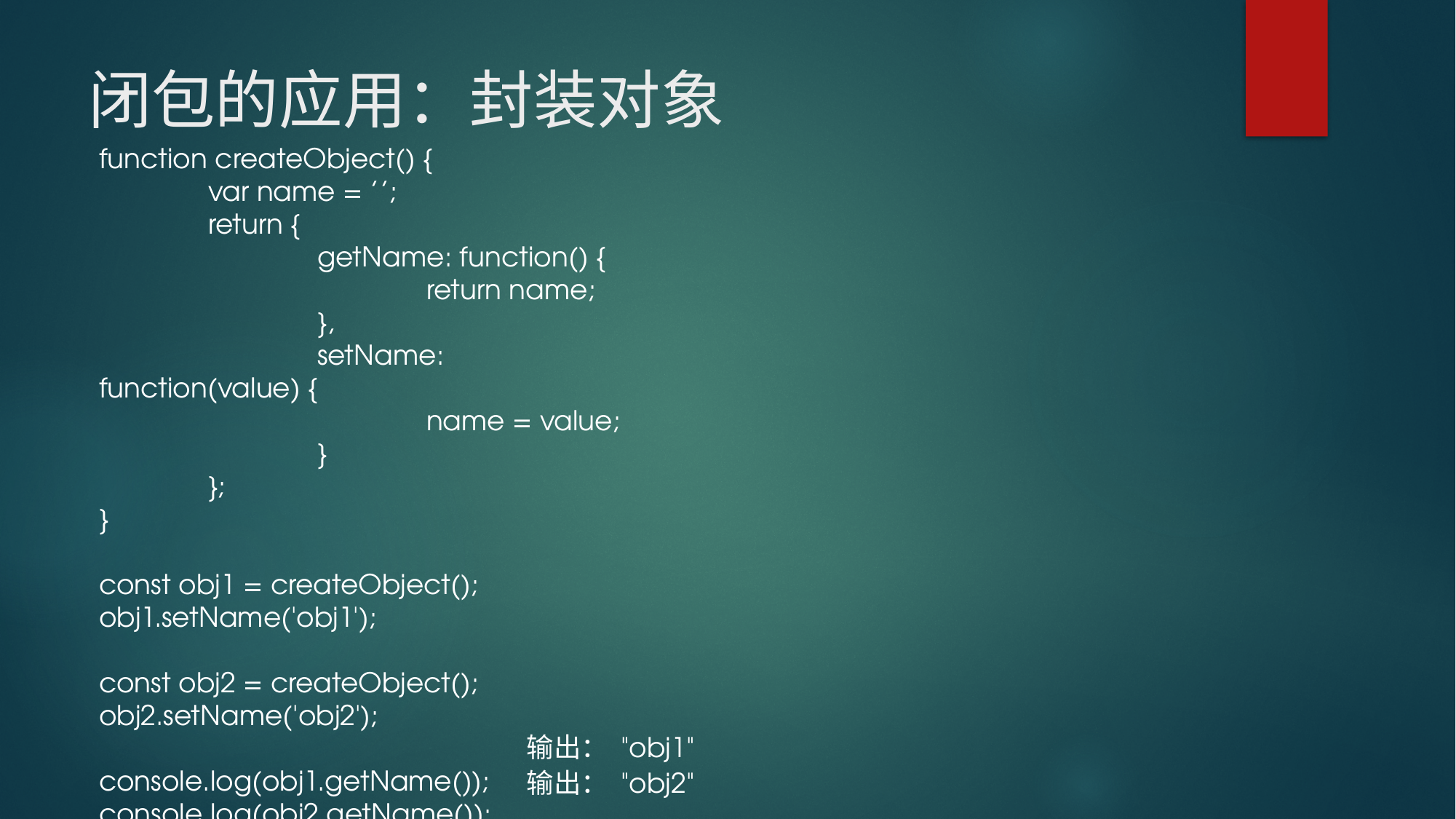

# 闭包的应用：封装对象
function createObject() {
	var name = ’’;
	return {
		getName: function() {
			return name;
		},
		setName: function(value) {
			name = value;
		}
	};
}
const obj1 = createObject();
obj1.setName('obj1');
const obj2 = createObject();
obj2.setName('obj2');
console.log(obj1.getName());
console.log(obj2.getName());

输出： "obj1"
输出： "obj2"